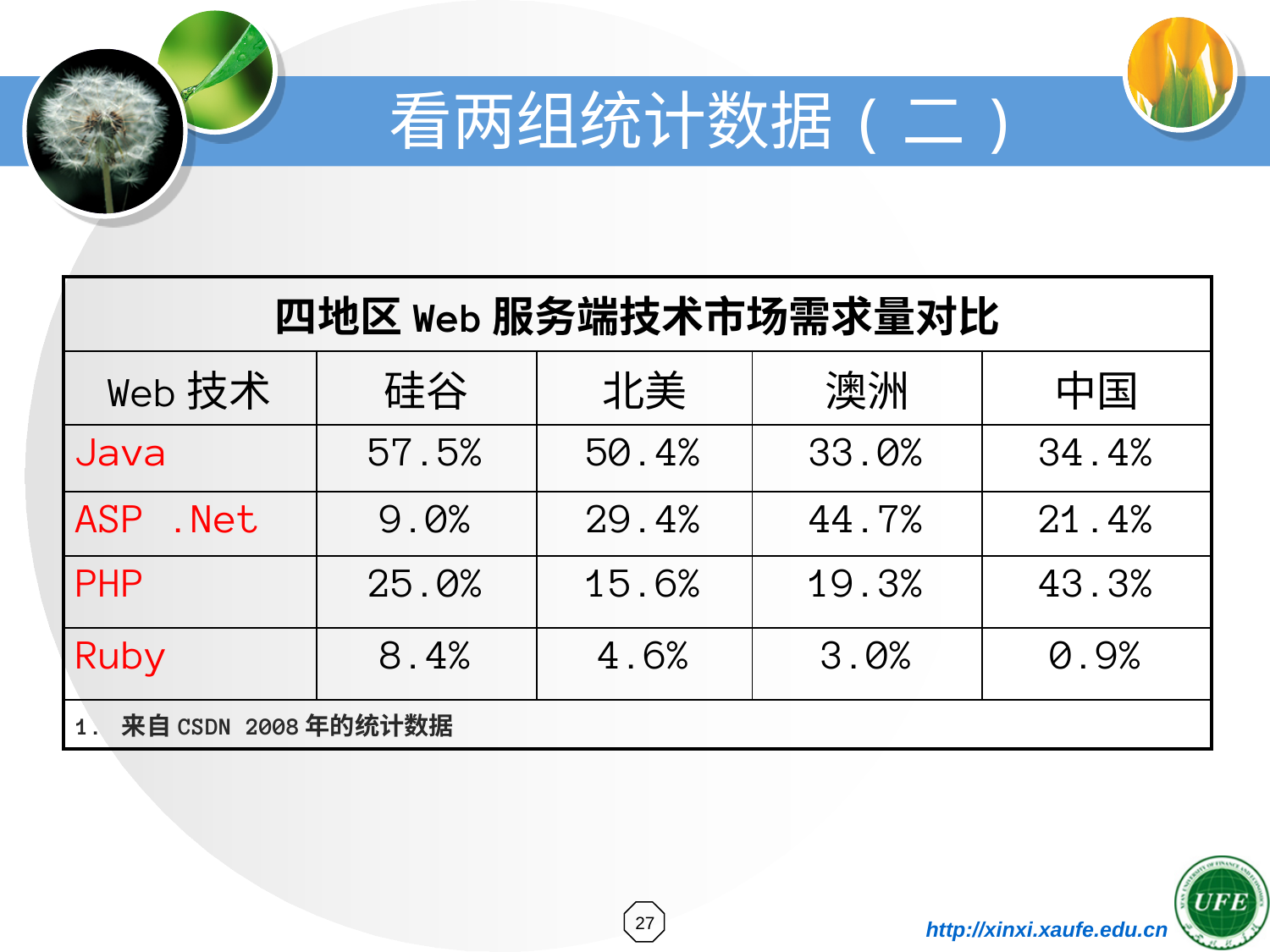

# 看两组统计数据(二)
| 四地区Web服务端技术市场需求量对比 |  |  |  |  |
| --- | --- | --- | --- | --- |
| Web技术 | 硅谷 | 北美 | 澳洲 | 中国 |
| Java | 57.5% | 50.4% | 33.0% | 34.4% |
| ASP .Net | 9.0% | 29.4% | 44.7% | 21.4% |
| PHP | 25.0% | 15.6% | 19.3% | 43.3% |
| Ruby | 8.4% | 4.6% | 3.0% | 0.9% |
| 1. 来自CSDN 2008年的统计数据 |  |  |  |  |
27
http://xinxi.xaufe.edu.cn